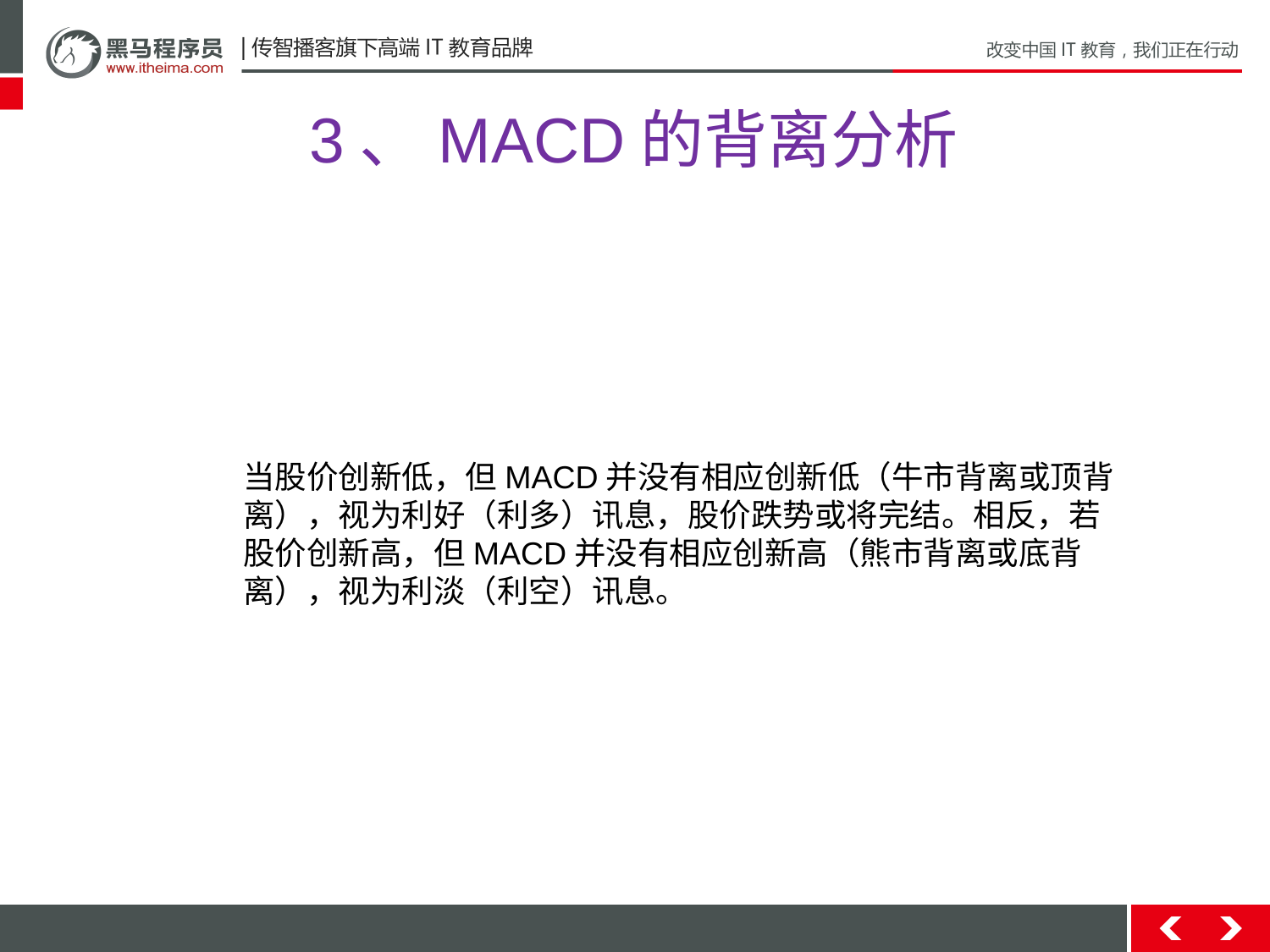

# 3、MACD的背离分析
当股价创新低，但MACD并没有相应创新低（牛市背离或顶背离），视为利好（利多）讯息，股价跌势或将完结。相反，若股价创新高，但MACD并没有相应创新高（熊市背离或底背离），视为利淡（利空）讯息。